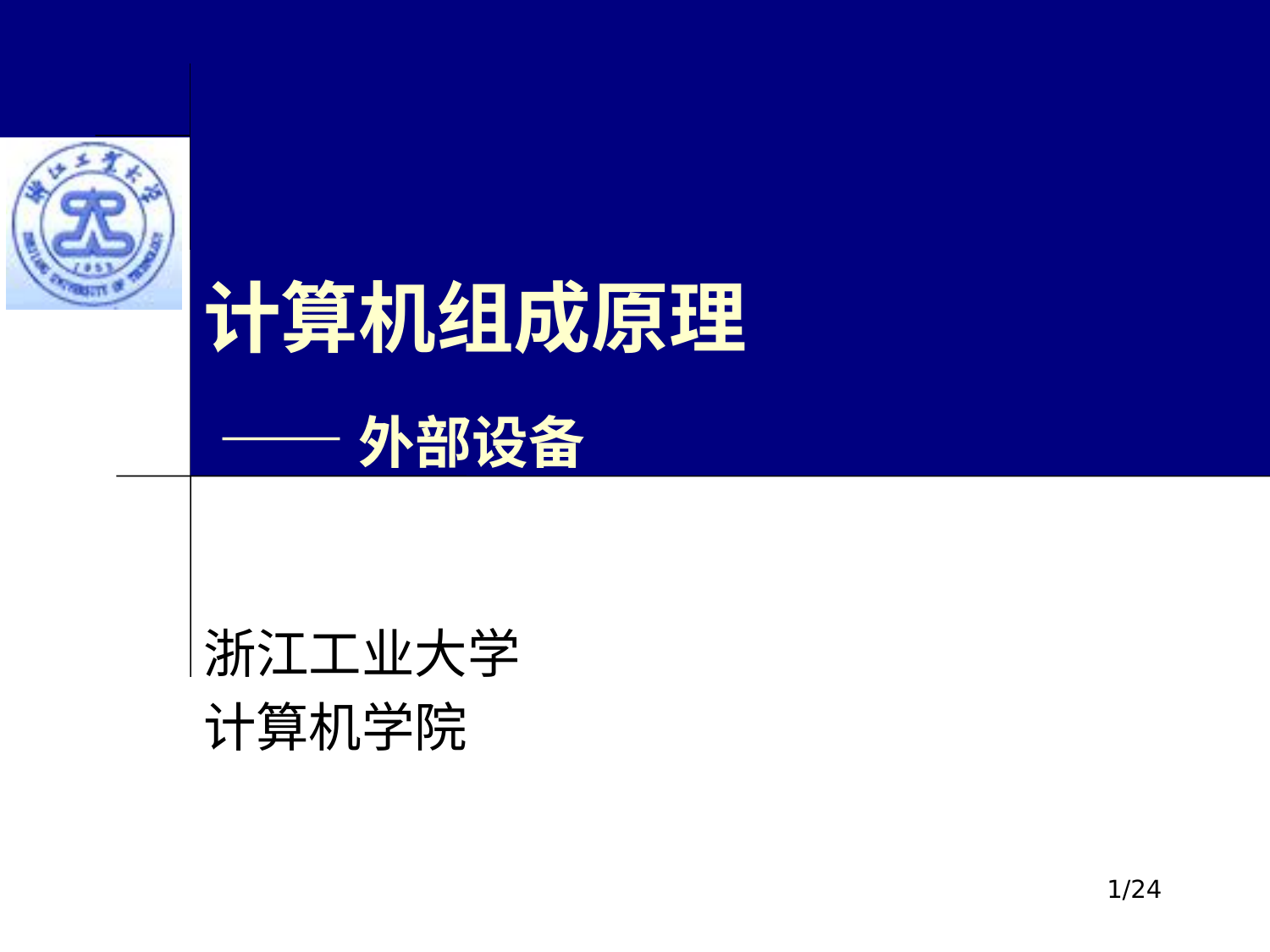

# 计算机组成原理 —— 外部设备

浙江工业大学
计算机学院

计算机组成原理
计算机学院
1/24